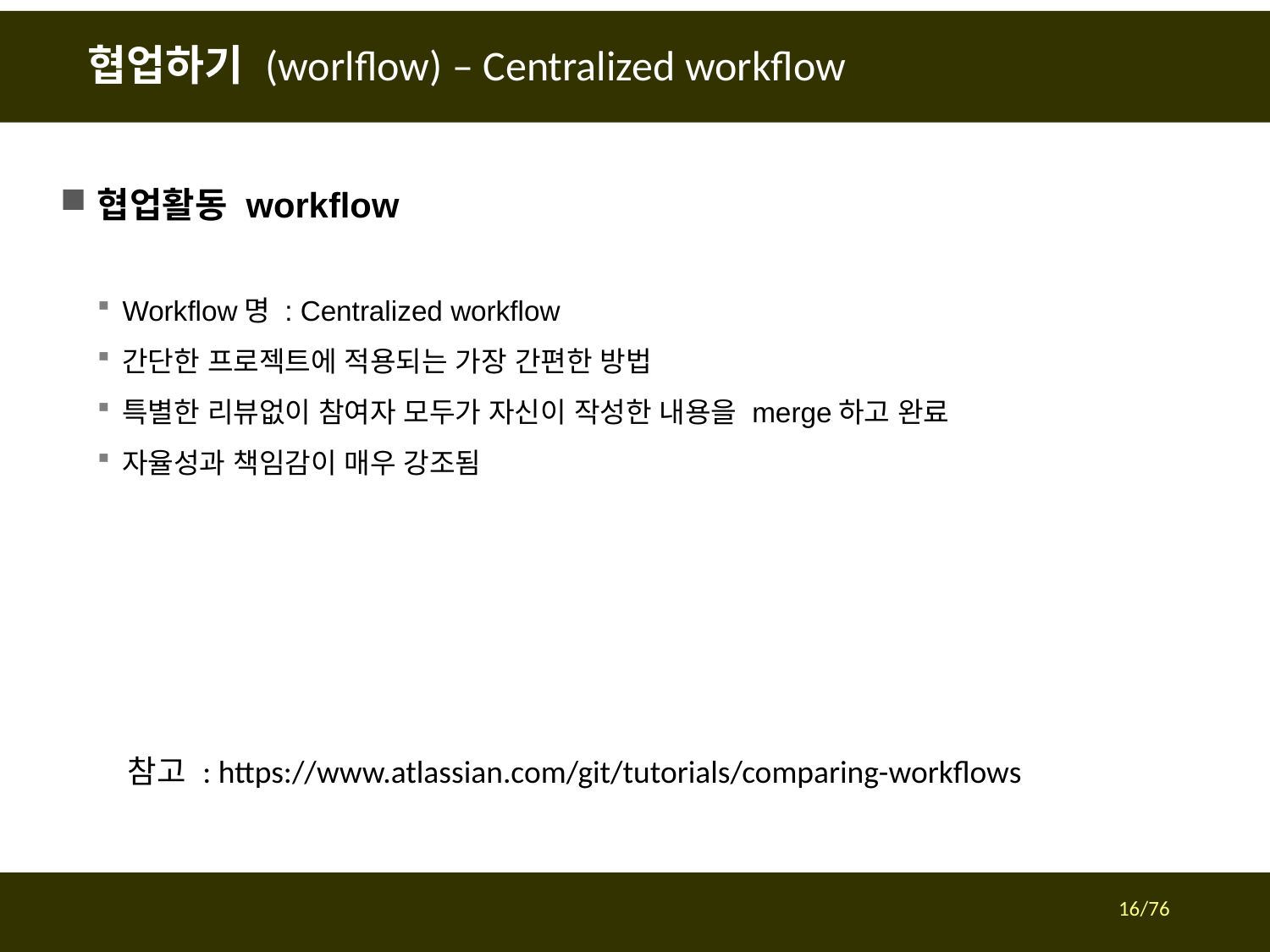

# 협업하기 (worlflow) – Centralized workflow
협업활동 workflow

Workflow명 : Centralized workflow
간단한 프로젝트에 적용되는 가장 간편한 방법
특별한 리뷰없이 참여자 모두가 자신이 작성한 내용을 merge하고 완료
자율성과 책임감이 매우 강조됨

참고 : https://www.atlassian.com/git/tutorials/comparing-workflows
16/76